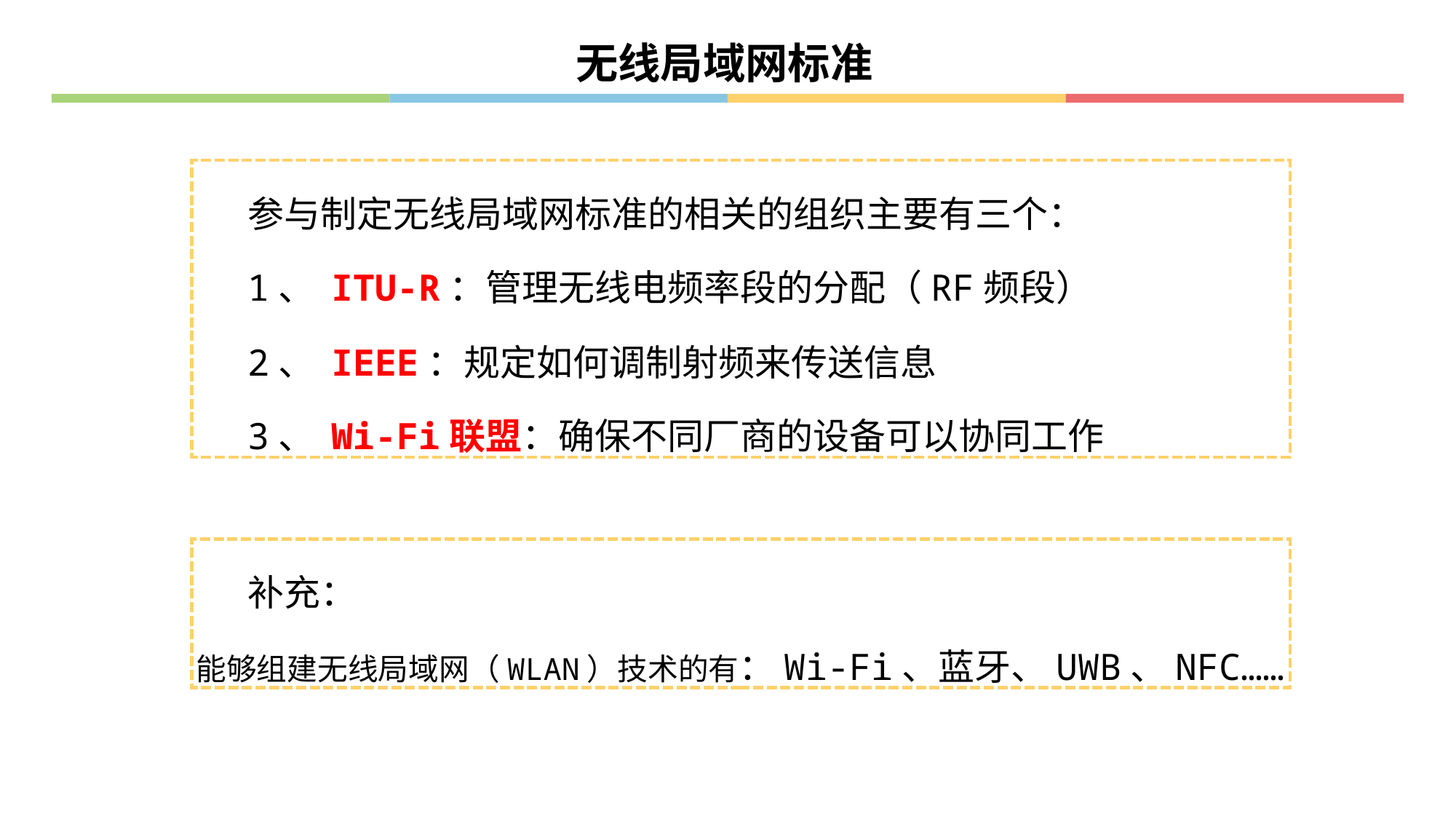

无线局域网标准
参与制定无线局域网标准的相关的组织主要有三个：
1、 ITU-R：管理无线电频率段的分配（RF频段）
2、 IEEE：规定如何调制射频来传送信息
3、 Wi-Fi联盟：确保不同厂商的设备可以协同工作
补充：
能够组建无线局域网（WLAN）技术的有：Wi-Fi、蓝牙、UWB、NFC……